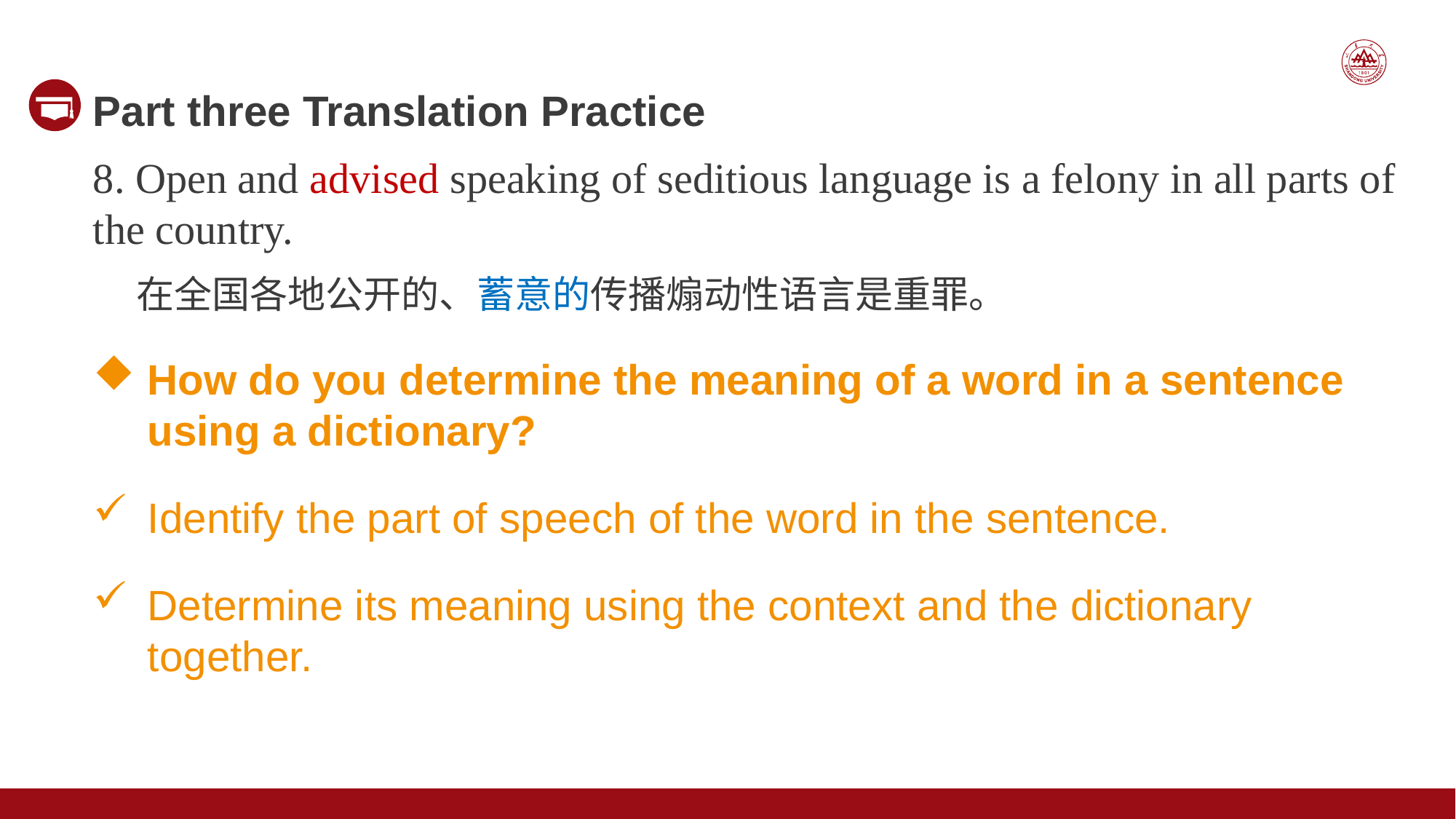

Part three Translation Practice

8. Open and advised speaking of seditious language is a felony in all parts of the country.
    在全国各地公开的、蓄意的传播煽动性语言是重罪。
How do you determine the meaning of a word in a sentence using a dictionary?
Identify the part of speech of the word in the sentence.
Determine its meaning using the context and the dictionary together.